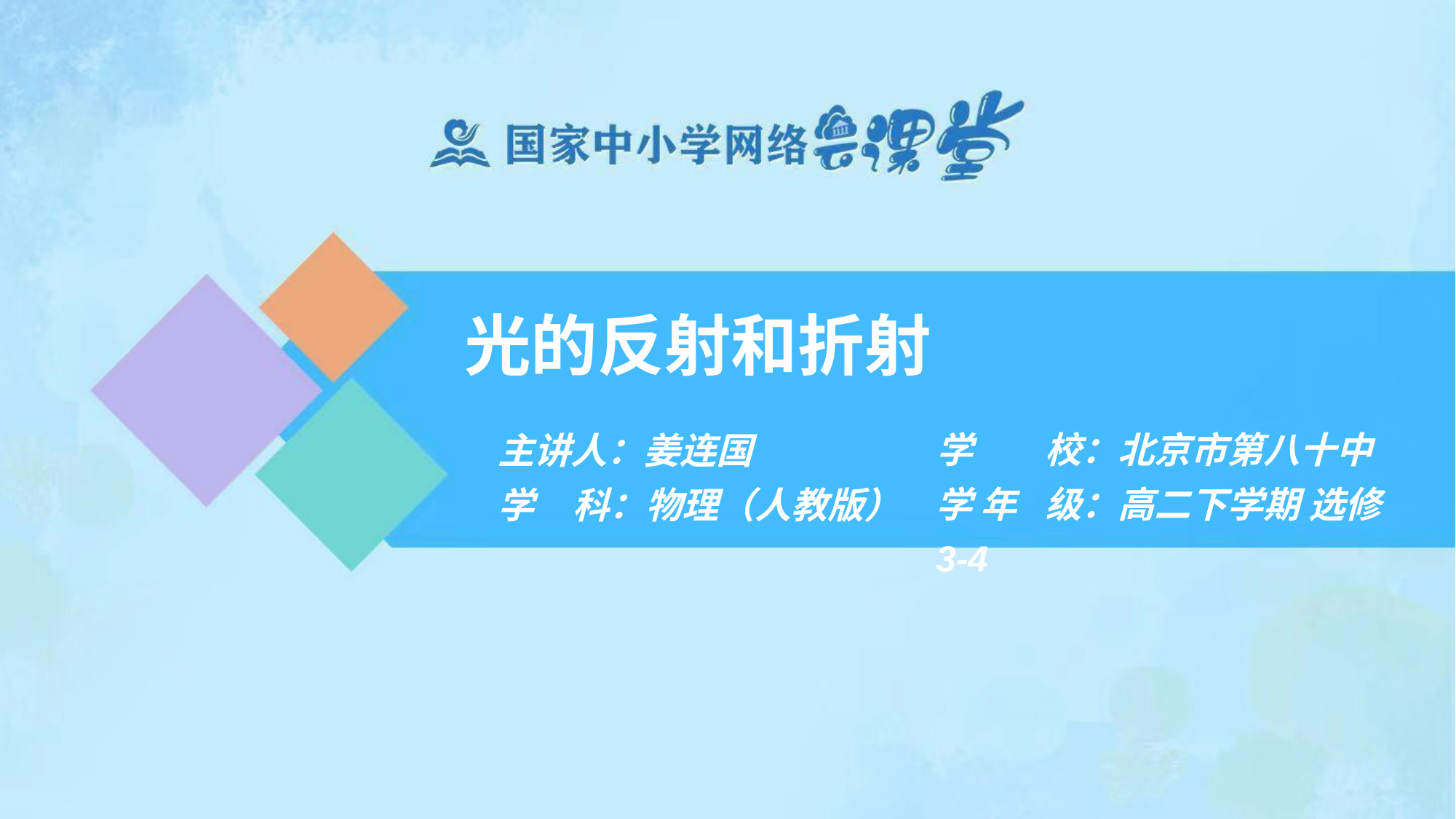

# 光的反射和折射
主讲人：姜连国
学	科：物理（人教版）
学	校：北京市第八十中学 年	级：高二下学期选修3-4